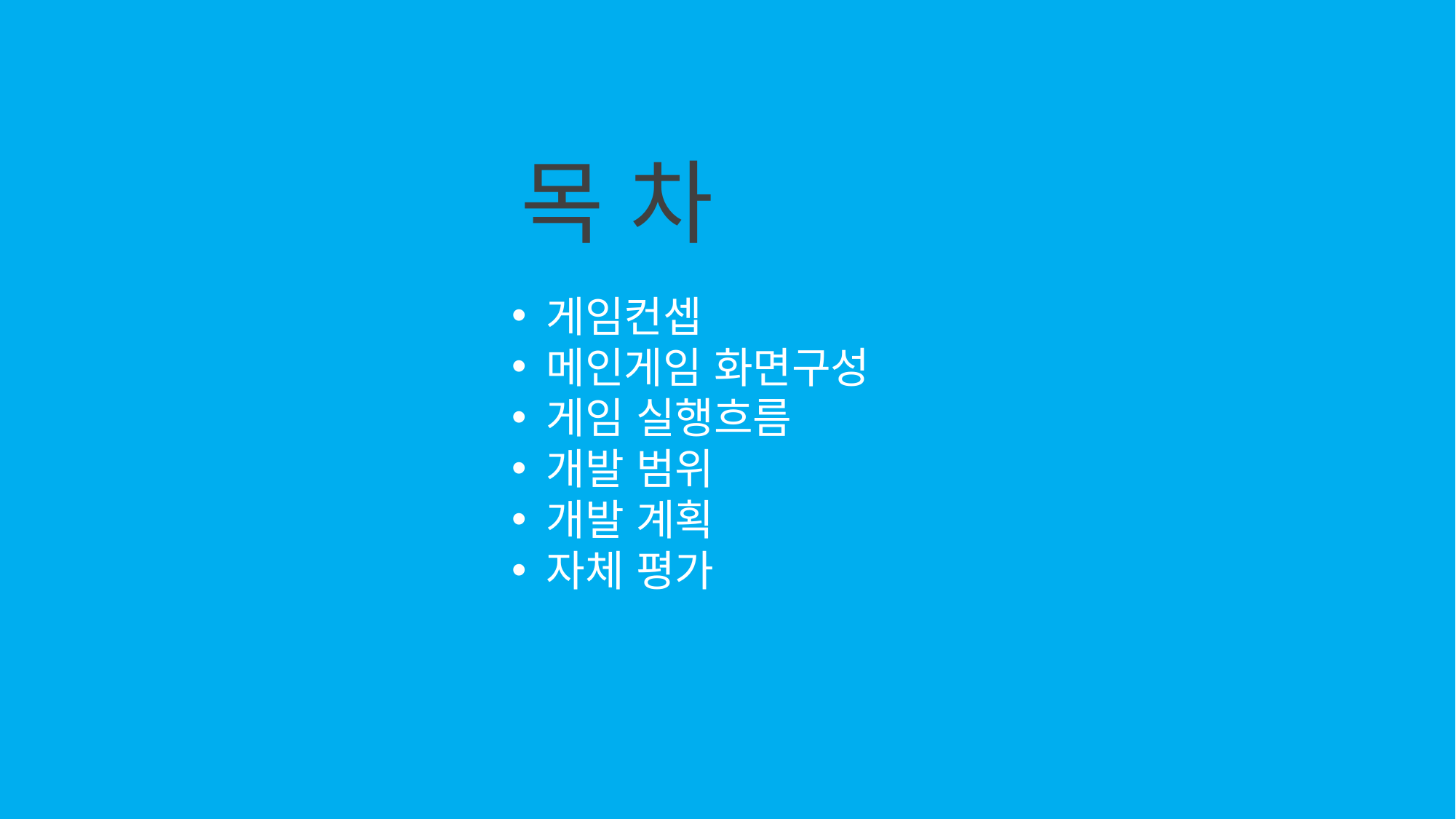

목 차
게임컨셉
메인게임 화면구성
게임 실행흐름
개발 범위
개발 계획
자체 평가